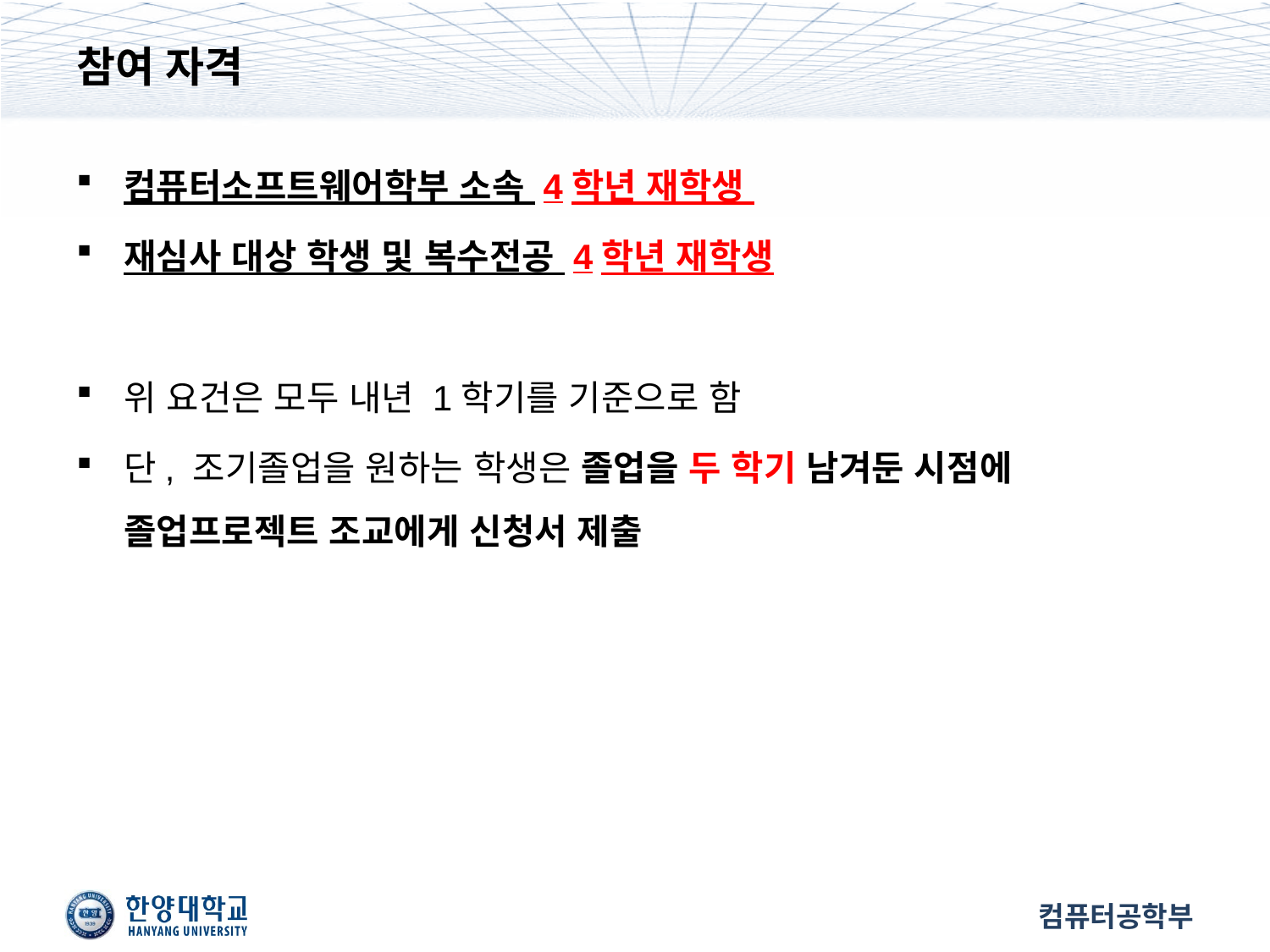

# 참여 자격
컴퓨터소프트웨어학부 소속 4학년 재학생
재심사 대상 학생 및 복수전공 4학년 재학생

위 요건은 모두 내년 1학기를 기준으로 함
단, 조기졸업을 원하는 학생은 졸업을 두 학기 남겨둔 시점에 졸업프로젝트 조교에게 신청서 제출